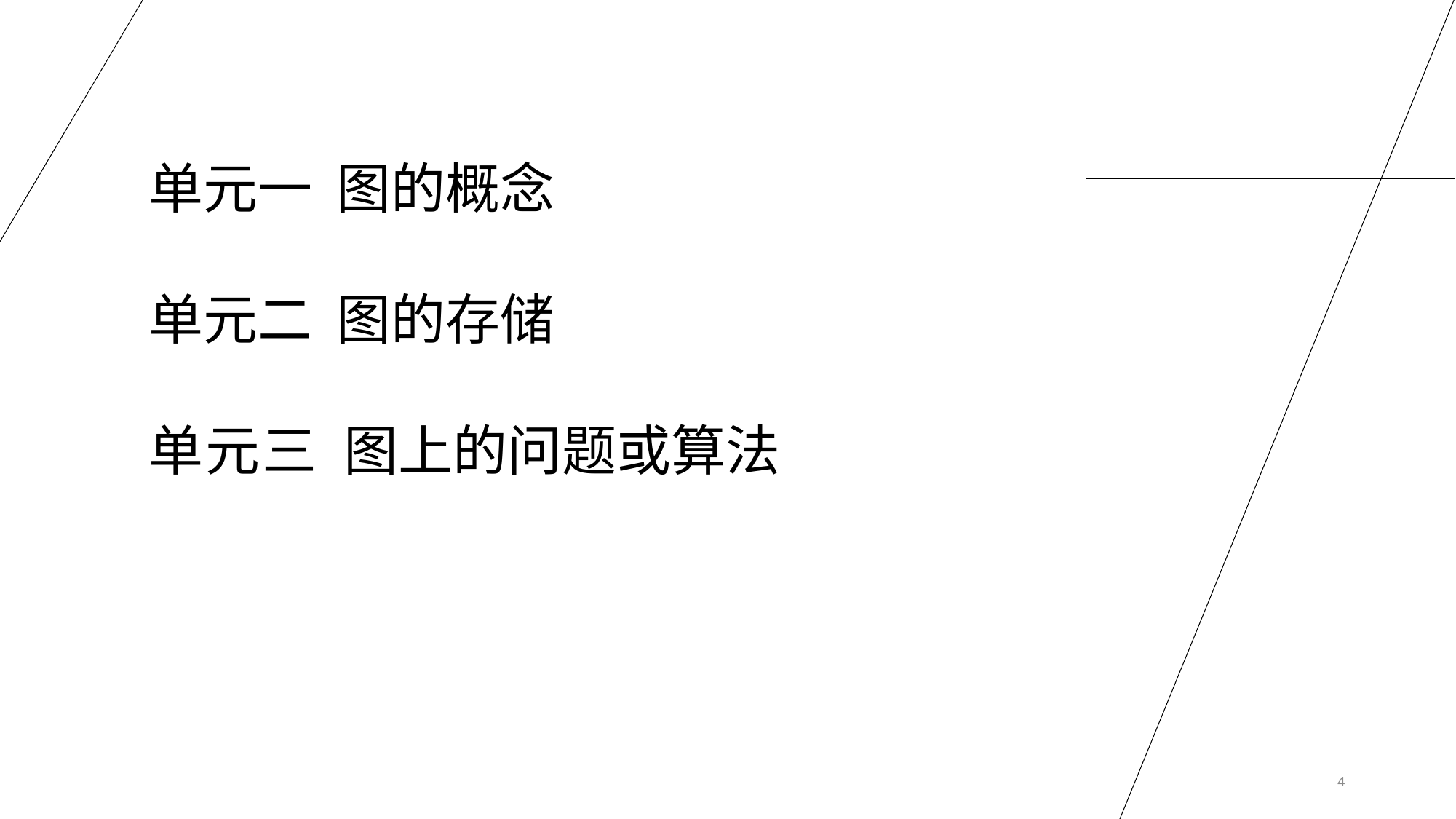

单元一  图的概念

单元二  图的存储

单元三  图上的问题或算法

4